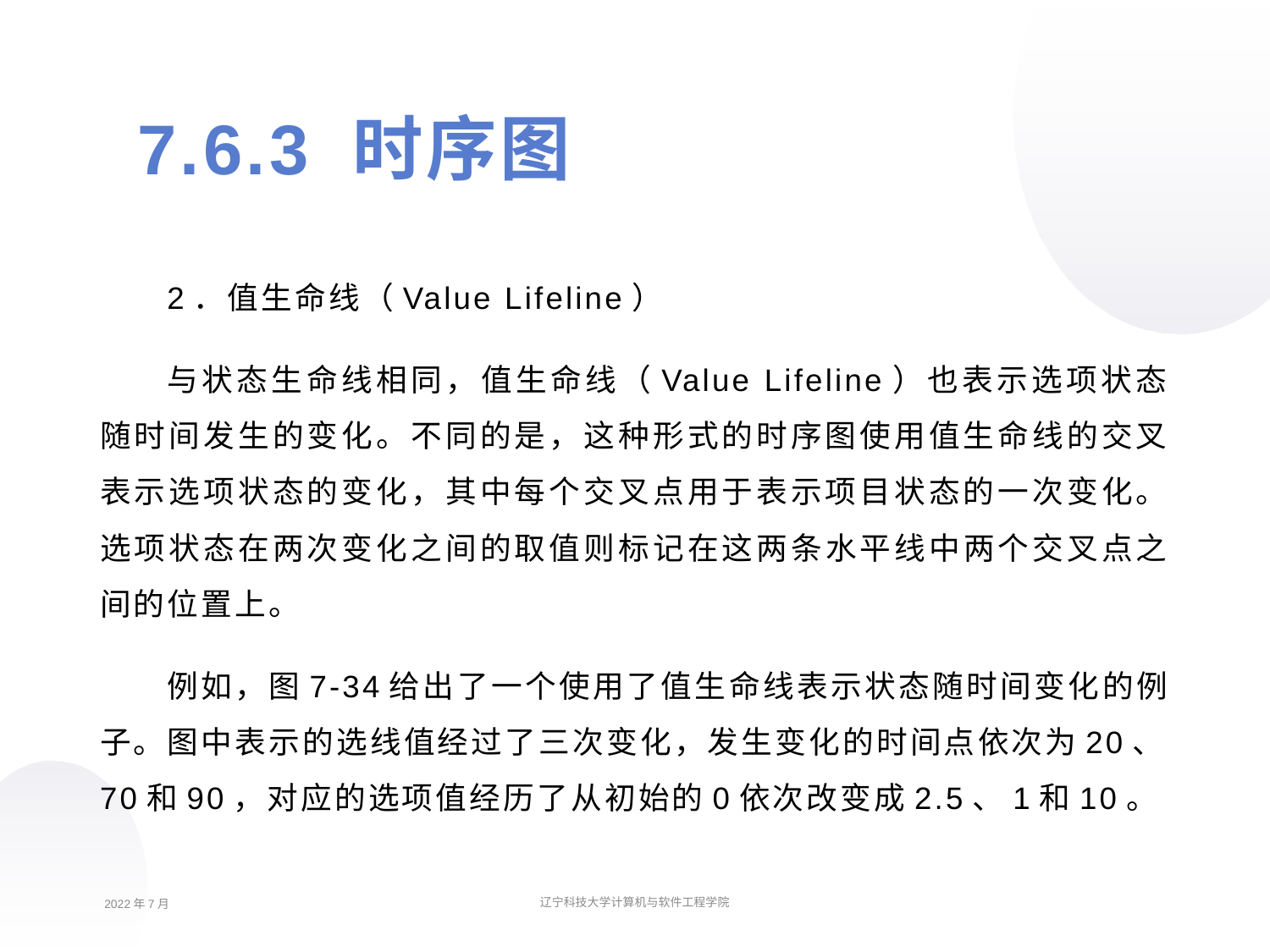

7.6.3 时序图
2．值生命线（Value Lifeline）
与状态生命线相同，值生命线（Value Lifeline）也表示选项状态随时间发生的变化。不同的是，这种形式的时序图使用值生命线的交叉表示选项状态的变化，其中每个交叉点用于表示项目状态的一次变化。选项状态在两次变化之间的取值则标记在这两条水平线中两个交叉点之间的位置上。
例如，图7-34给出了一个使用了值生命线表示状态随时间变化的例子。图中表示的选线值经过了三次变化，发生变化的时间点依次为20、70和90，对应的选项值经历了从初始的0依次改变成2.5、1和10。

2022年7月
辽宁科技大学计算机与软件工程学院
138